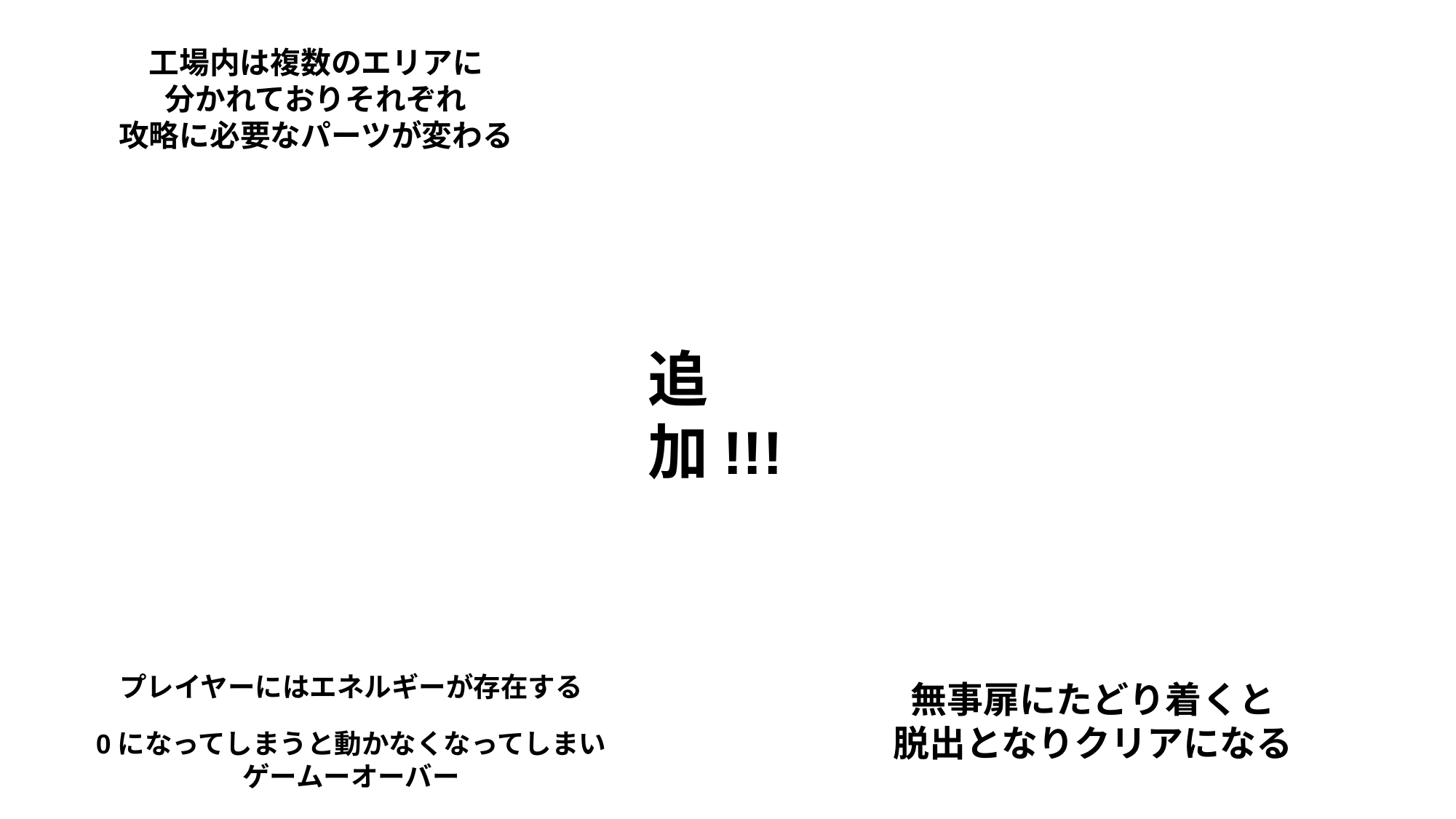

工場内は複数のエリアに
分かれておりそれぞれ
攻略に必要なパーツが変わる

追加!!!
プレイヤーにはエネルギーが存在する
無事扉にたどり着くと
脱出となりクリアになる
0になってしまうと動かなくなってしまい
ゲームーオーバー